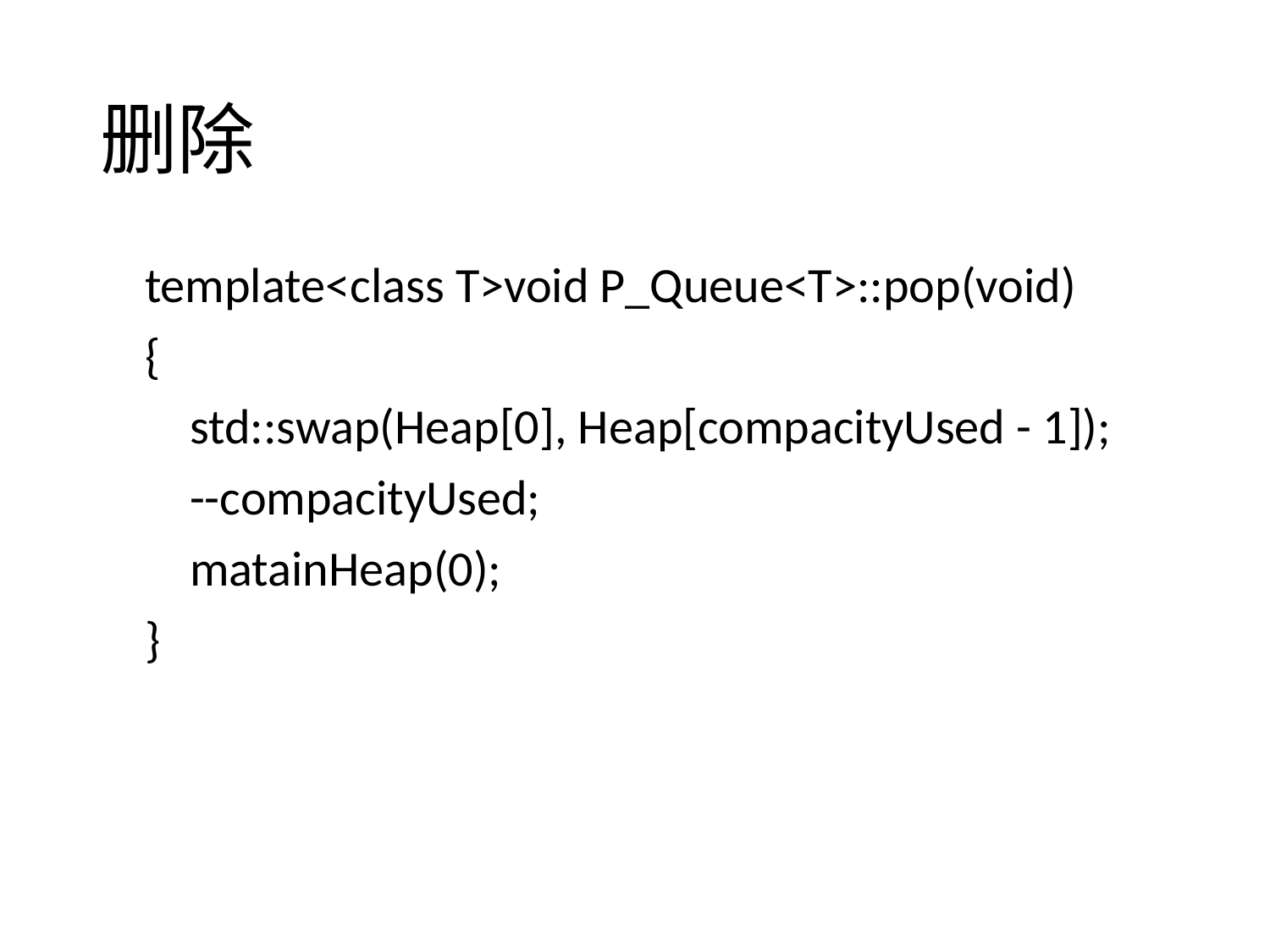

# 删除
    template<class T>void P_Queue<T>::pop(void)
    {
        std::swap(Heap[0], Heap[compacityUsed - 1]);
        --compacityUsed;
        matainHeap(0);
    }